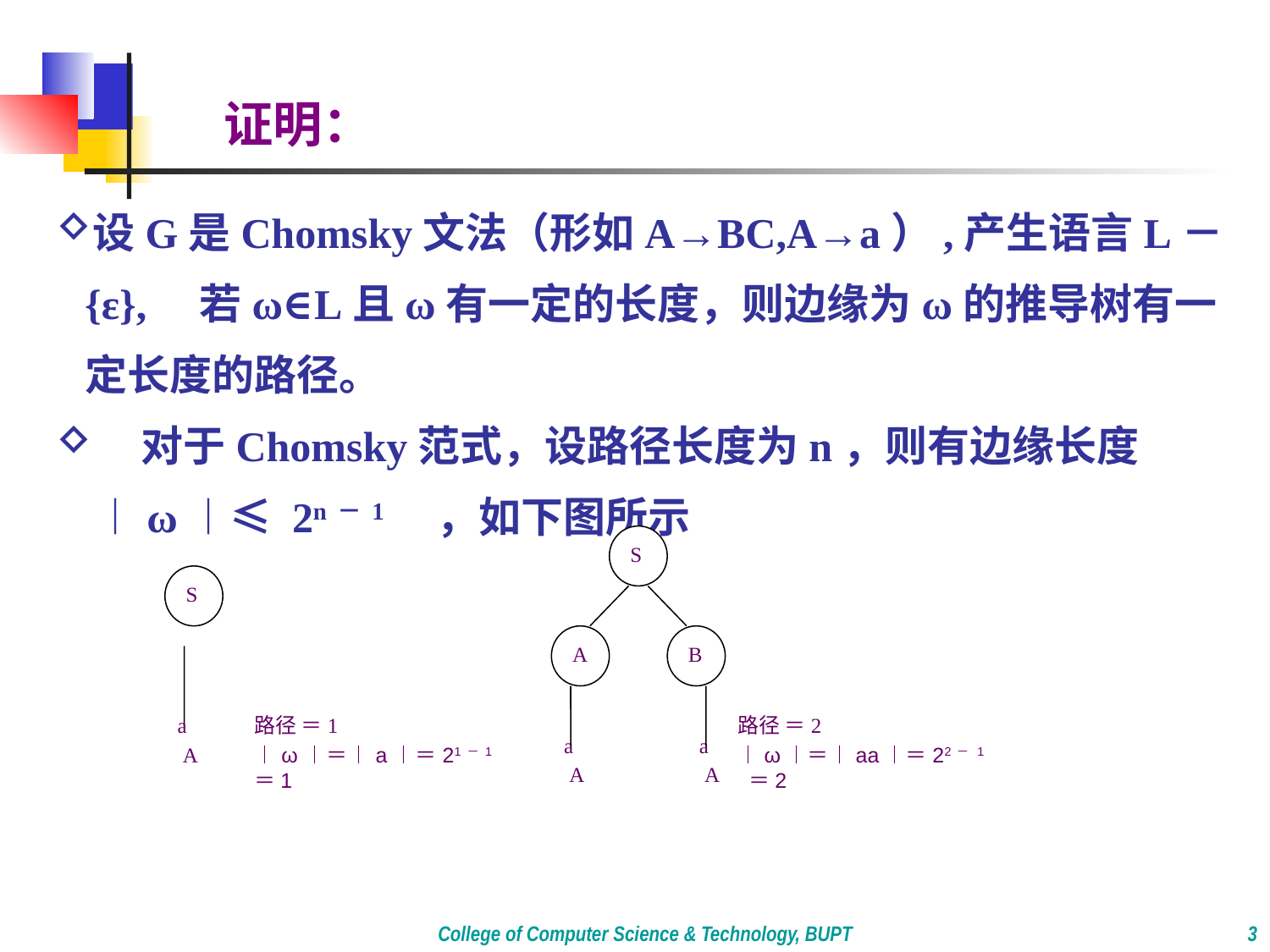

证明：
设G是Chomsky文法（形如A→BC,A→a）,产生语言L－{ε},    若ω∈L且ω有一定的长度，则边缘为ω的推导树有一定长度的路径。
    对于Chomsky范式，设路径长度为n，则有边缘长度         ︱ω︱≤ 2n－1    ，如下图所示

S

A
B

a
 A
a
 A
S

a
 A
路径 ＝1
︱ω︱＝︱a︱＝21－1     ＝1
路径 ＝2
︱ω︱＝︱aa︱＝22－ 1     ＝2
College of Computer Science & Technology, BUPT
3